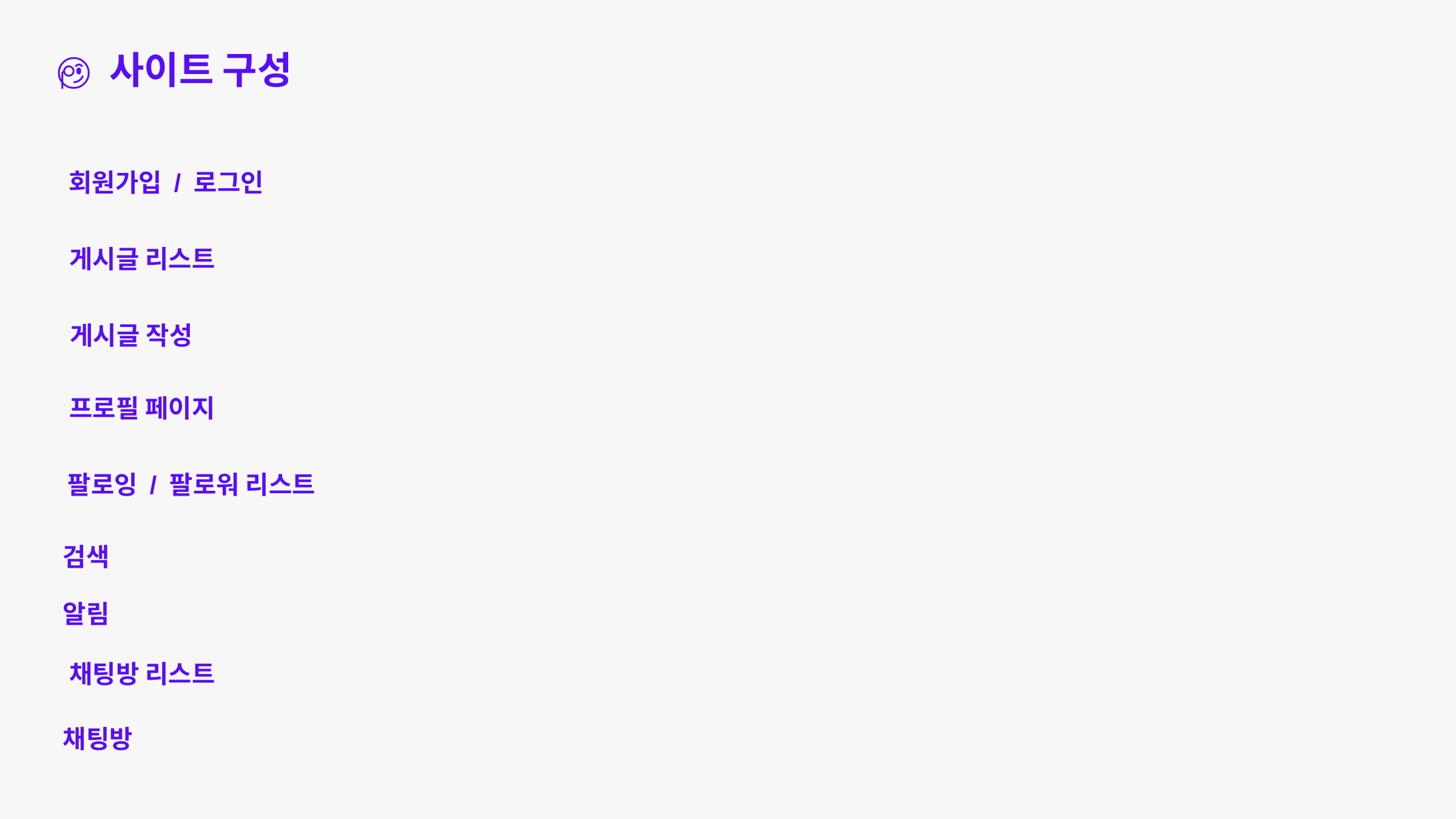

🧐 사이트 구성
회원가입 / 로그인
게시글 리스트
게시글 작성
프로필 페이지
팔로잉 / 팔로워 리스트
검색
알림
채팅방 리스트
채팅방
검색
채팅 리스트 채팅방 페이지
채팅방 페이지